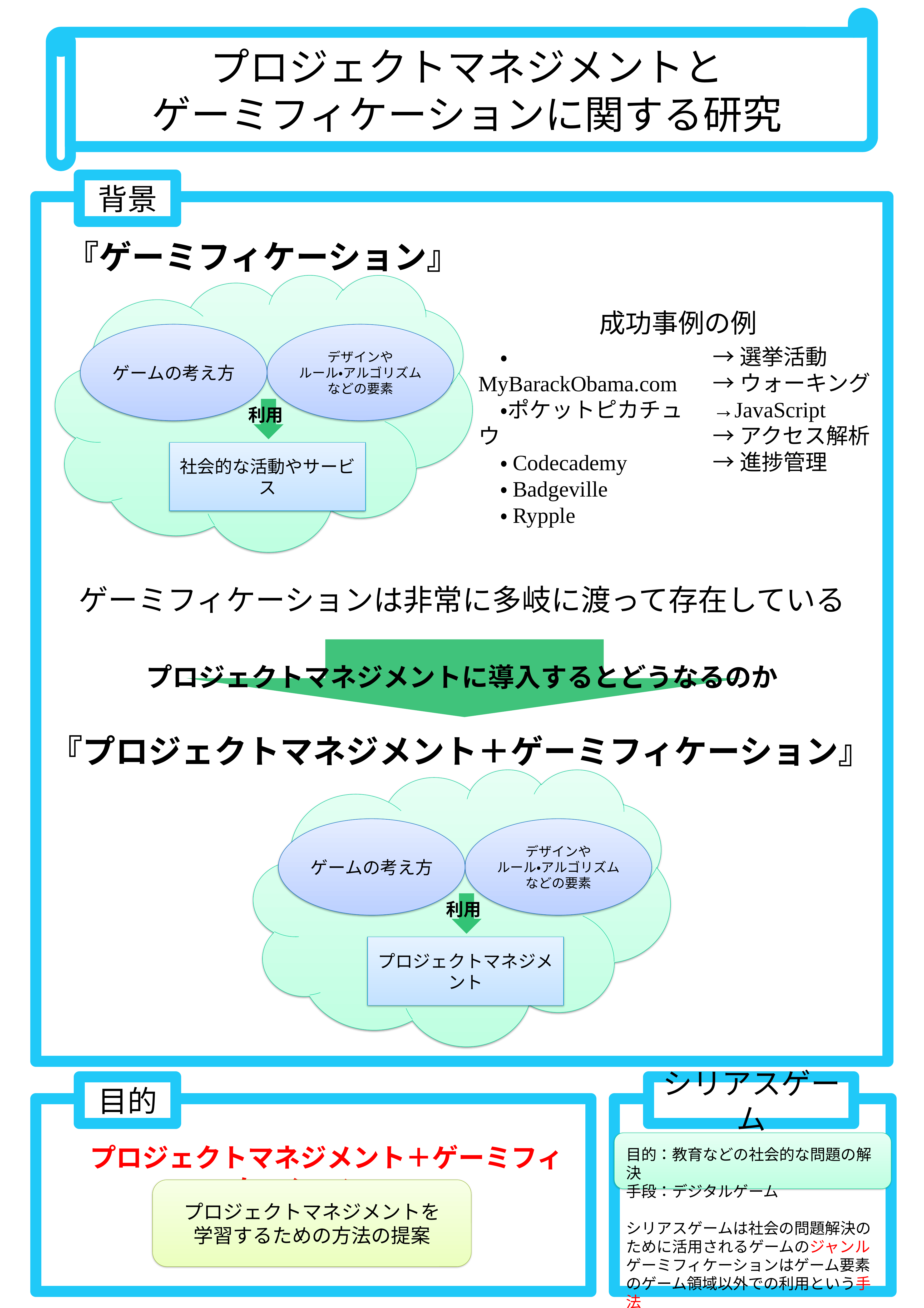

プロジェクトマネジメントと
ゲーミフィケーションに関する研究
背景

『ゲーミフィケーション』

成功事例の例
ゲームの考え方
デザインや
ルール・アルゴリズムなどの要素
→選挙活動
→ウォーキング
→JavaScript
→アクセス解析
→進捗管理
　・MyBarackObama.com
　・ポケットピカチュウ
　・Codecademy
　・Badgeville
　・Rypple

利用
社会的な活動やサービス
ゲーミフィケーションは非常に多岐に渡って存在している

プロジェクトマネジメントに導入するとどうなるのか
『プロジェクトマネジメント＋ゲーミフィケーション』

ゲームの考え方
デザインや
ルール・アルゴリズムなどの要素

利用
プロジェクトマネジメント
目的
シリアスゲーム

『プロジェクトマネジメント＋ゲーミフィケーション』
目的：教育などの社会的な問題の解決
手段：デジタルゲーム

シリアスゲームは社会の問題解決の
ために活用されるゲームのジャンル
ゲーミフィケーションはゲーム要素のゲーム領域以外での利用という手法

プロジェクトマネジメントを
学習するための方法の提案